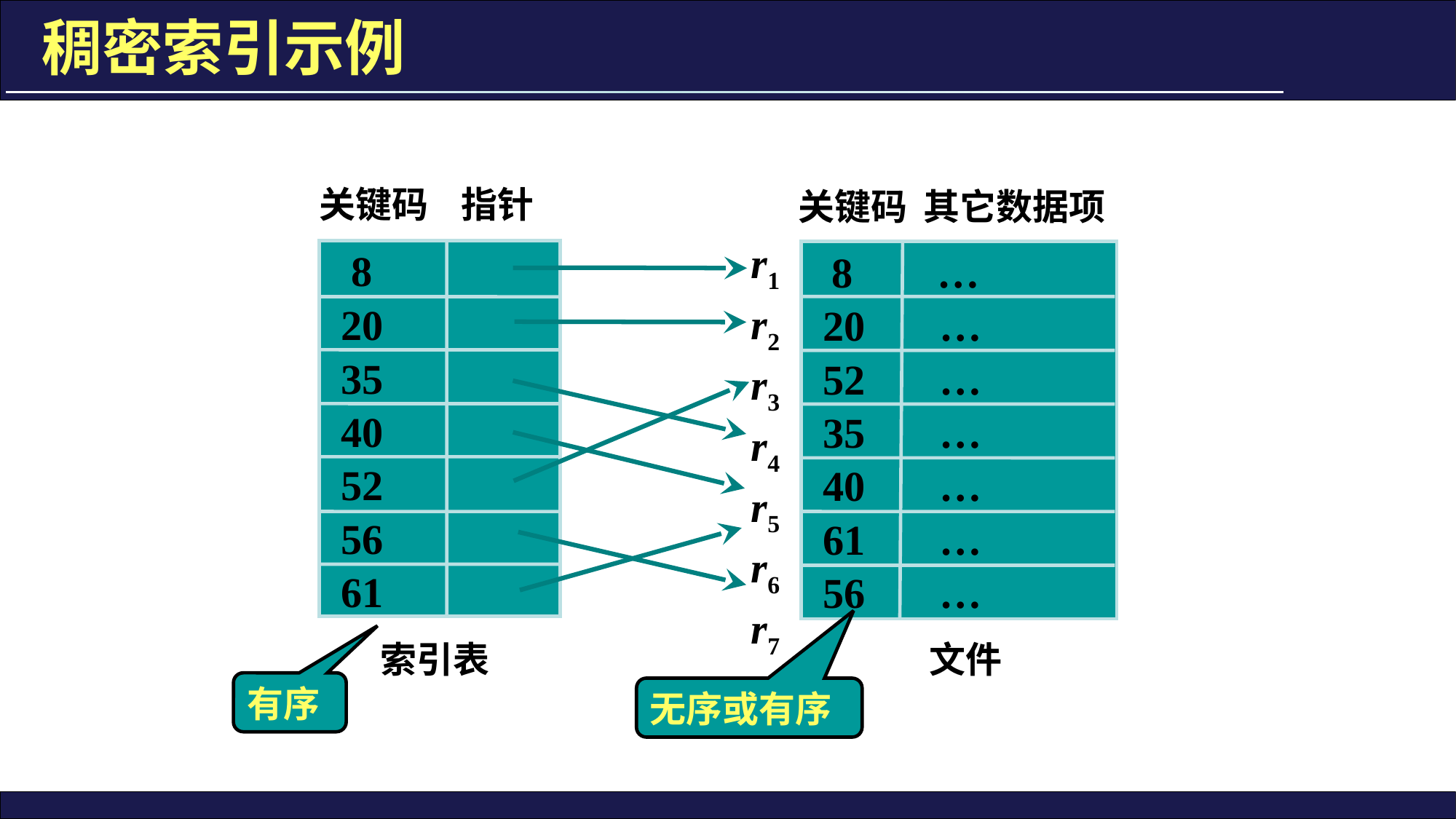

稠密索引示例
关键码    指针
 8
20
35
40
52
56
61

索引表
关键码  其它数据项
r1
r2
r3
r4
r5
r6
r7
 8        …
20       …
52       …
35       …
40       …
61       …
56       …

文件

有序
无序或有序